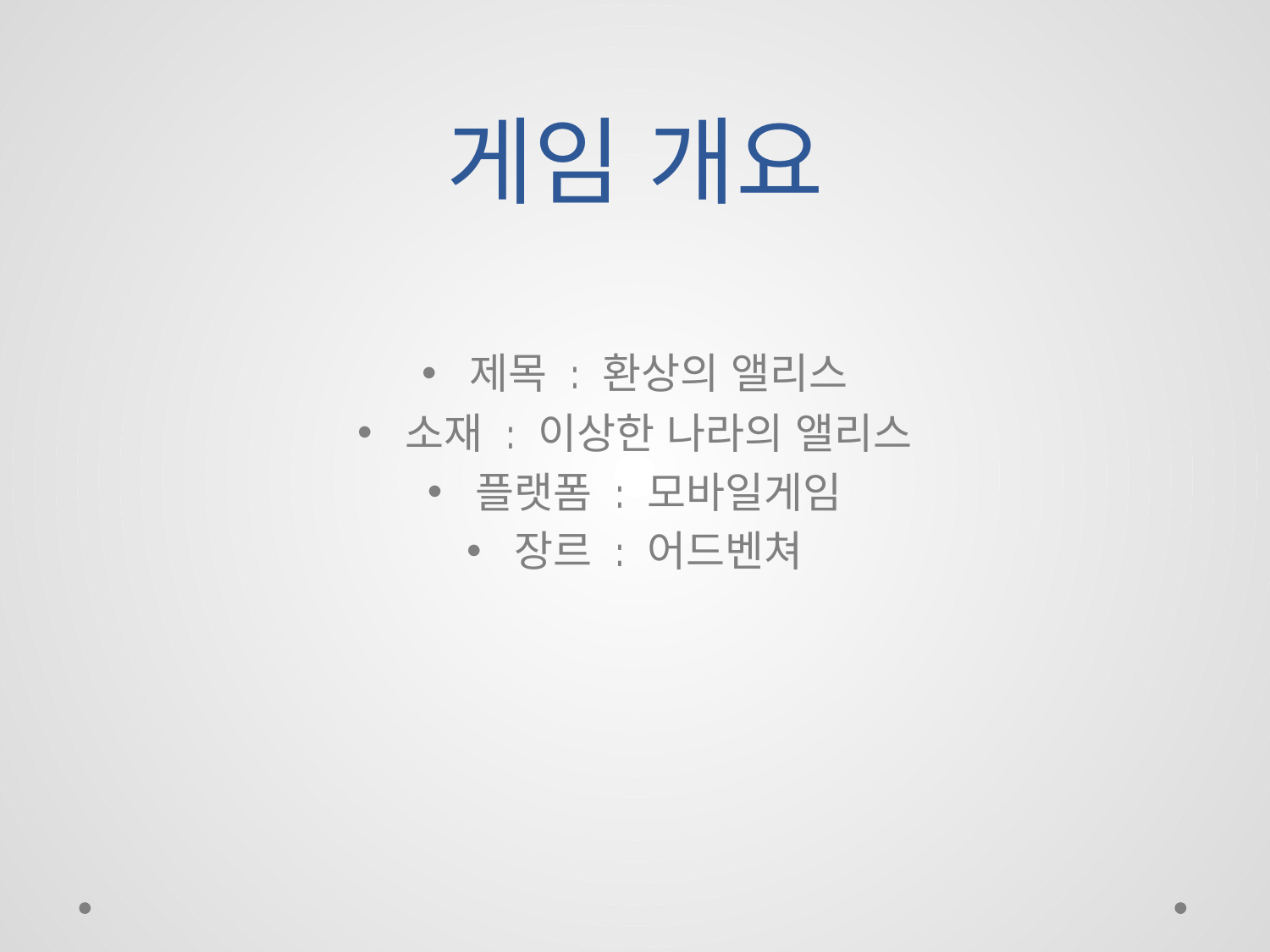

# 게임 개요

제목 : 환상의 앨리스
소재 : 이상한 나라의 앨리스
플랫폼 : 모바일게임
장르 : 어드벤쳐